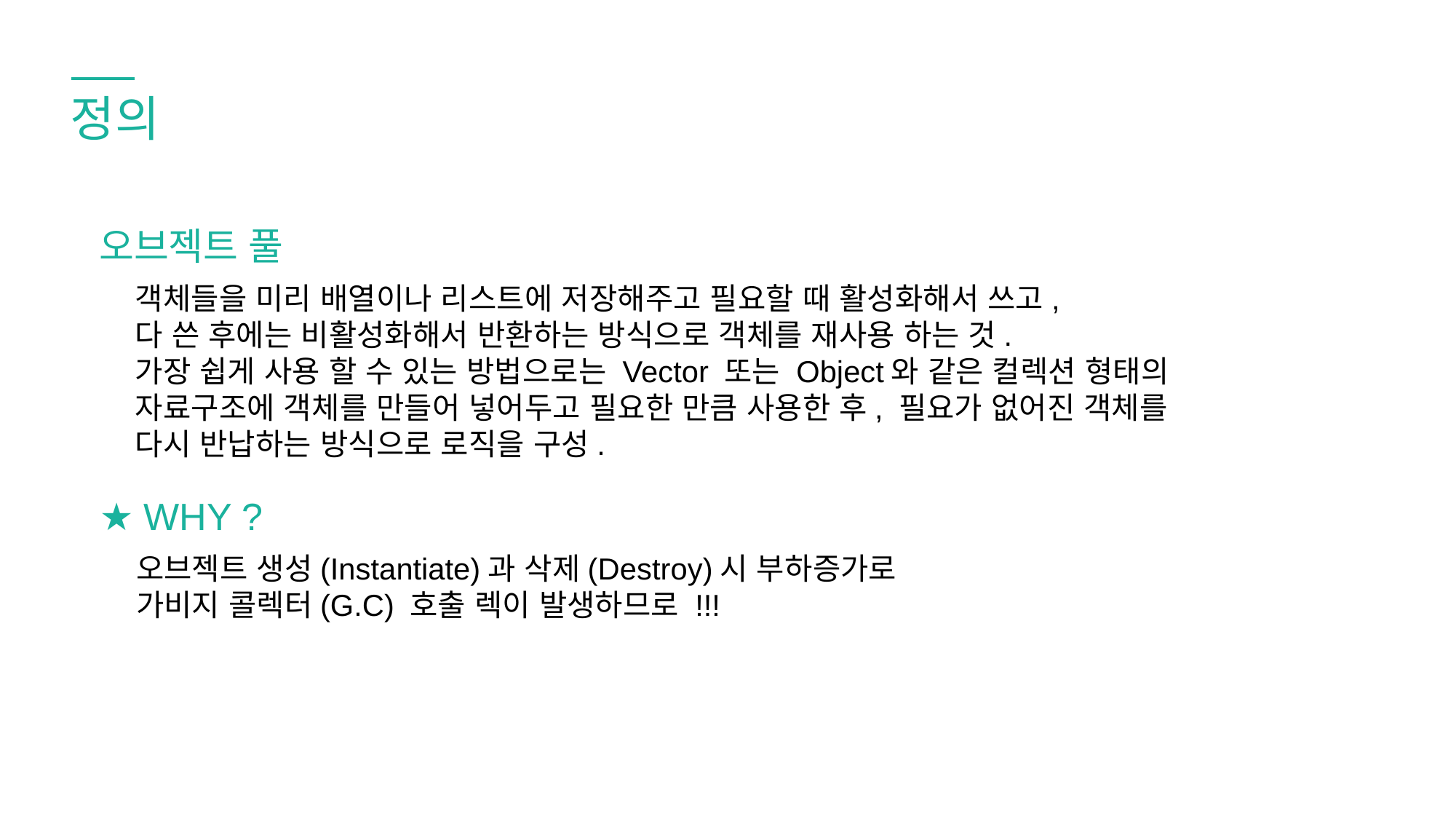

정의
오브젝트 풀
객체들을 미리 배열이나 리스트에 저장해주고 필요할 때 활성화해서 쓰고,
다 쓴 후에는 비활성화해서 반환하는 방식으로 객체를 재사용 하는 것.
가장 쉽게 사용 할 수 있는 방법으로는 Vector 또는 Object와 같은 컬렉션 형태의
자료구조에 객체를 만들어 넣어두고 필요한 만큼 사용한 후, 필요가 없어진 객체를
다시 반납하는 방식으로 로직을 구성.
★ WHY ?
오브젝트 생성(Instantiate)과 삭제(Destroy)시 부하증가로
가비지 콜렉터(G.C) 호출 렉이 발생하므로 !!!
BUSINESS
BUSINESS
BUSINESS